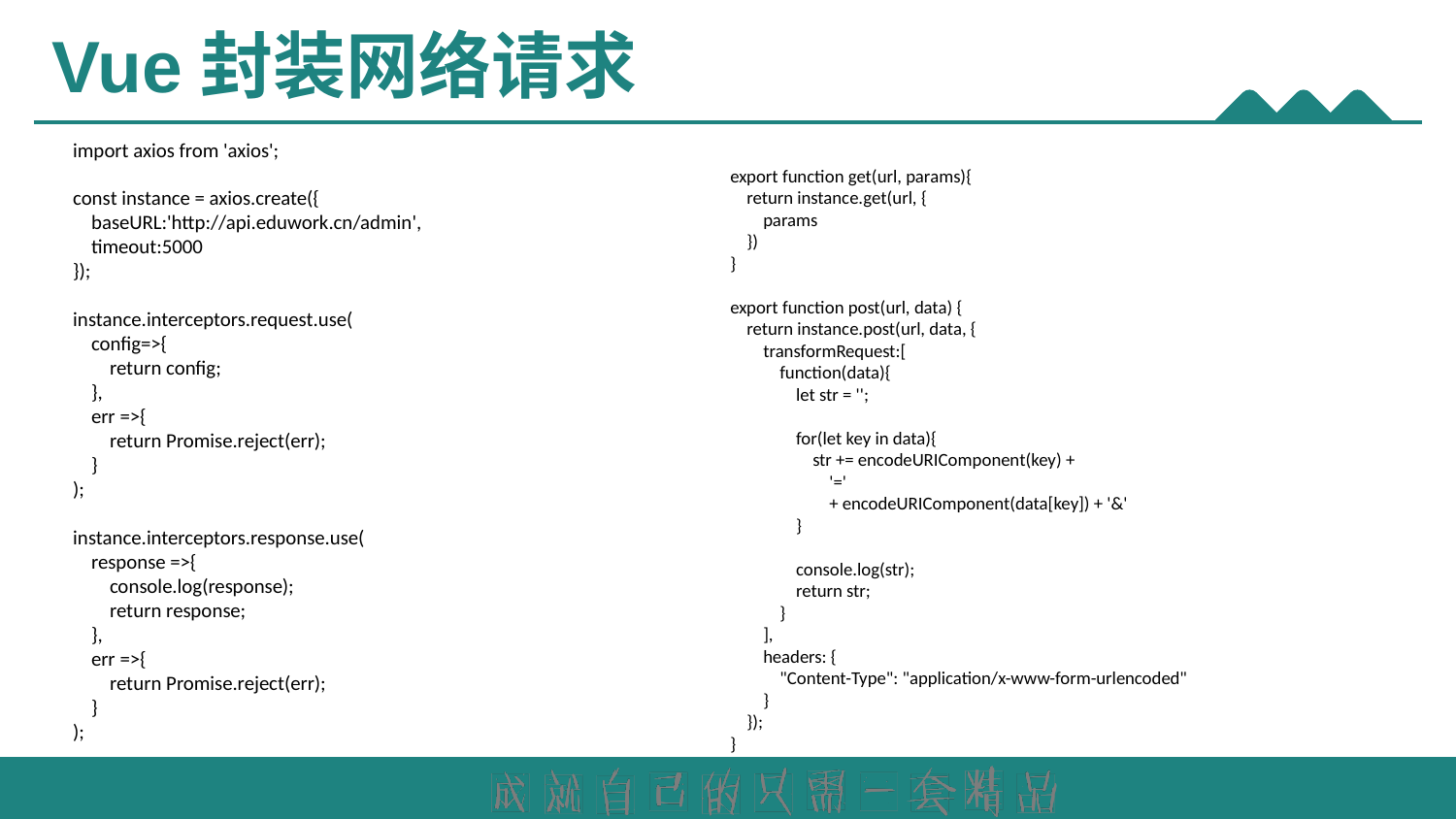

# Vue封装网络请求
import axios from 'axios';

const instance = axios.create({
    baseURL:'http://api.eduwork.cn/admin',
    timeout:5000
});

instance.interceptors.request.use(
    config=>{
        return config;
    },
    err =>{
        return Promise.reject(err);
    }
);

instance.interceptors.response.use(
    response =>{
        console.log(response);
        return response;
    },
    err =>{
        return Promise.reject(err);
    }
);
export function get(url, params){
    return instance.get(url, {
        params
    })
}

export function post(url, data) {
    return instance.post(url, data, {
        transformRequest:[
            function(data){
                let str = '';

                for(let key in data){
                    str += encodeURIComponent(key) +
                        '='
                        + encodeURIComponent(data[key]) + '&'
                }

                console.log(str);
                return str;
            }
        ],
        headers: {
            "Content-Type": "application/x-www-form-urlencoded"
        }
    });
}